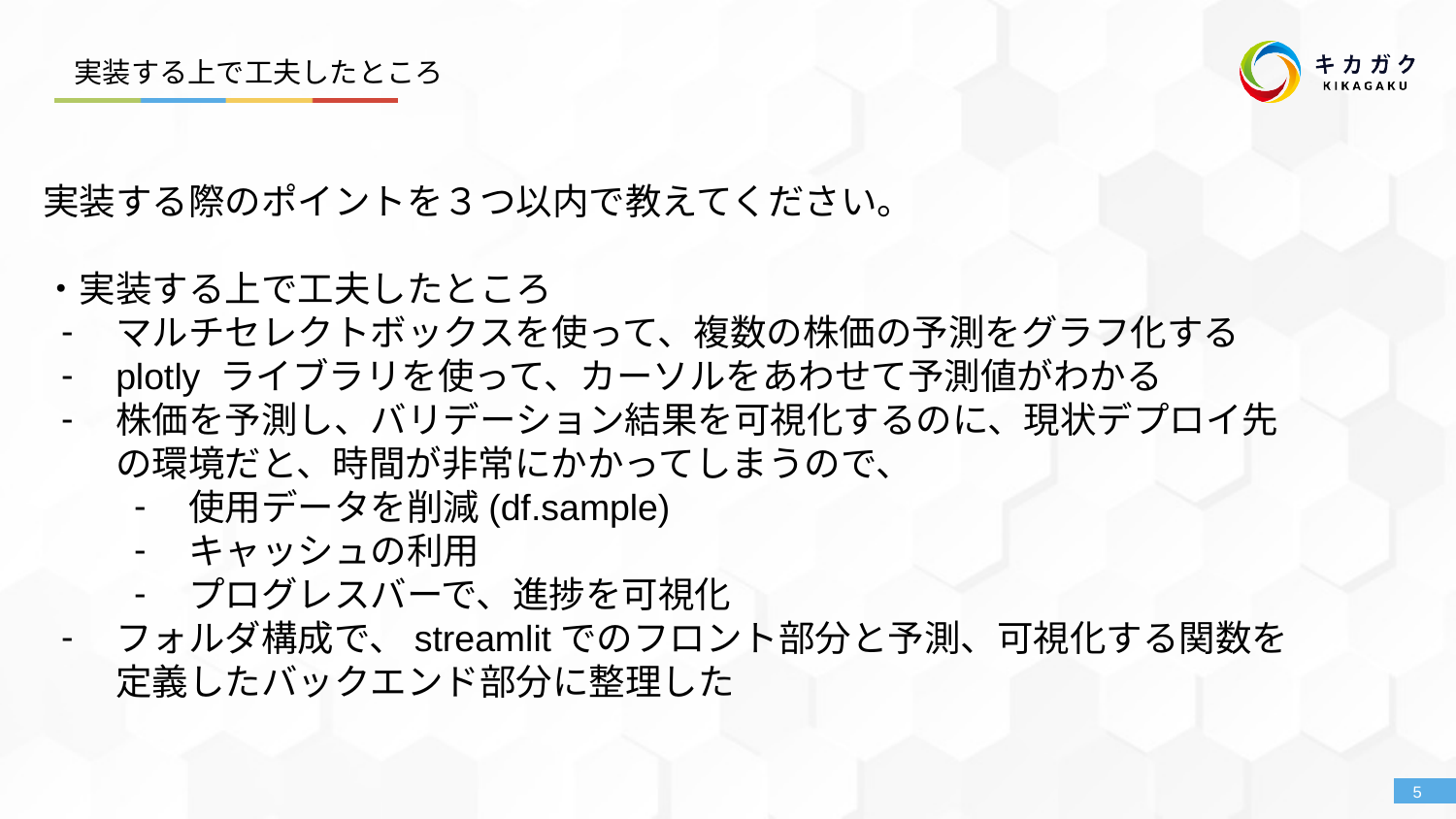

実装する上で工夫したところ
実装する際のポイントを３つ以内で教えてください。

・実装する上で工夫したところ
マルチセレクトボックスを使って、複数の株価の予測をグラフ化する
plotly ライブラリを使って、カーソルをあわせて予測値がわかる
株価を予測し、バリデーション結果を可視化するのに、現状デプロイ先の環境だと、時間が非常にかかってしまうので、
使用データを削減(df.sample)
キャッシュの利用
プログレスバーで、進捗を可視化
フォルダ構成で、streamlitでのフロント部分と予測、可視化する関数を定義したバックエンド部分に整理した